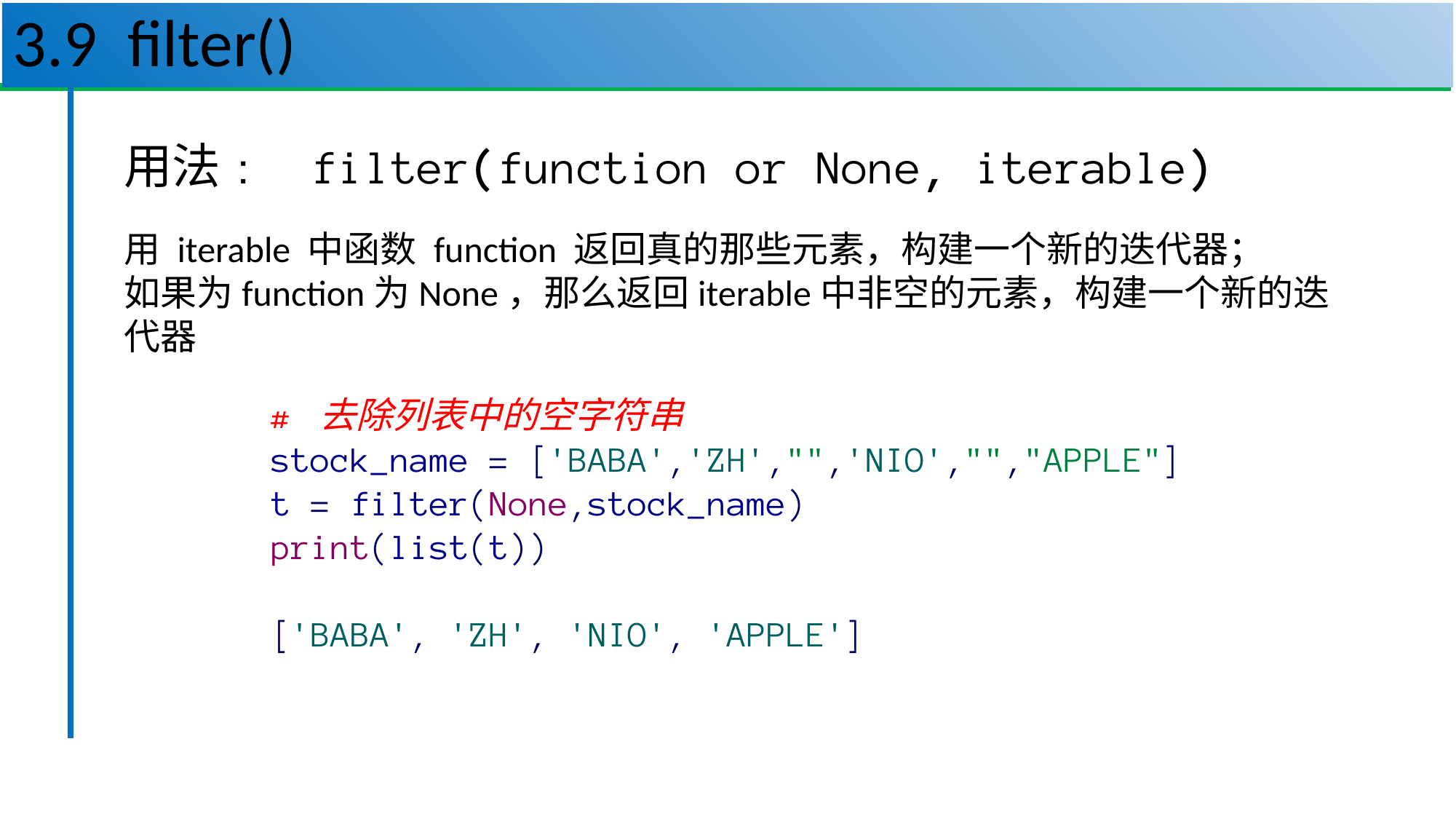

# 3.9  filter()
44
用法:  filter(function or None, iterable)

用 iterable 中函数 function 返回真的那些元素，构建一个新的迭代器；
如果为function为None，那么返回iterable中非空的元素，构建一个新的迭代器
# 去除列表中的空字符串
stock_name = ['BABA','ZH',"",'NIO',"","APPLE"]
t = filter(None,stock_name)
print(list(t))

['BABA', 'ZH', 'NIO', 'APPLE']